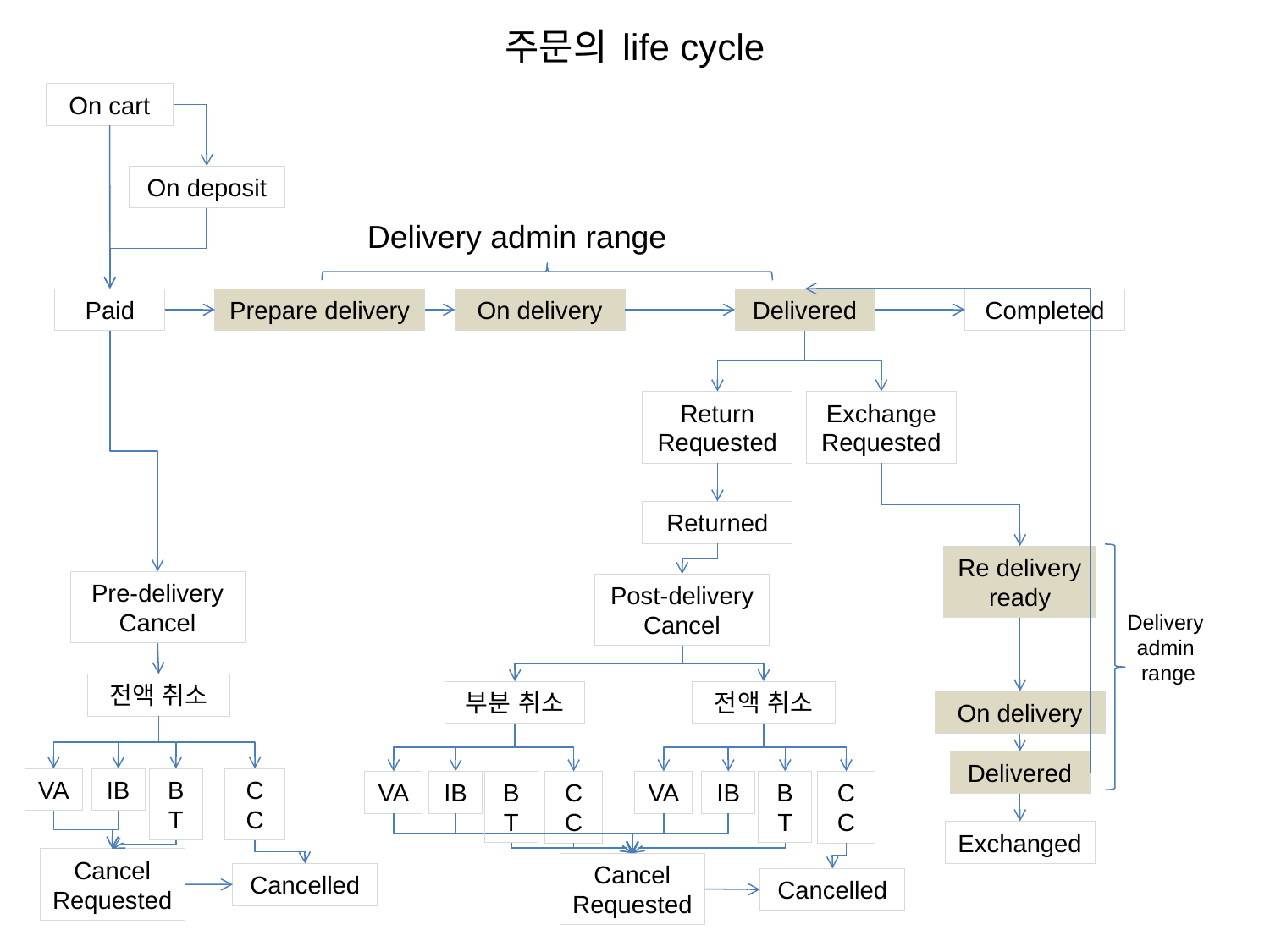

주문의 life cycle

On cart
On deposit
Delivery admin range
Paid
Prepare delivery
On delivery
Delivered
Completed
Return Requested
Exchange Requested
Returned

Re delivery
ready
Pre-delivery
Cancel
Post-delivery
Cancel
Delivery
admin
range
전액 취소
부분 취소
전액 취소
On delivery
Delivered
VA
IB
BT
CC
BT
BT
VA
IB
CC
VA
IB
CC
Exchanged
Cancel
Requested
Cancel
Requested
Cancelled
Cancelled